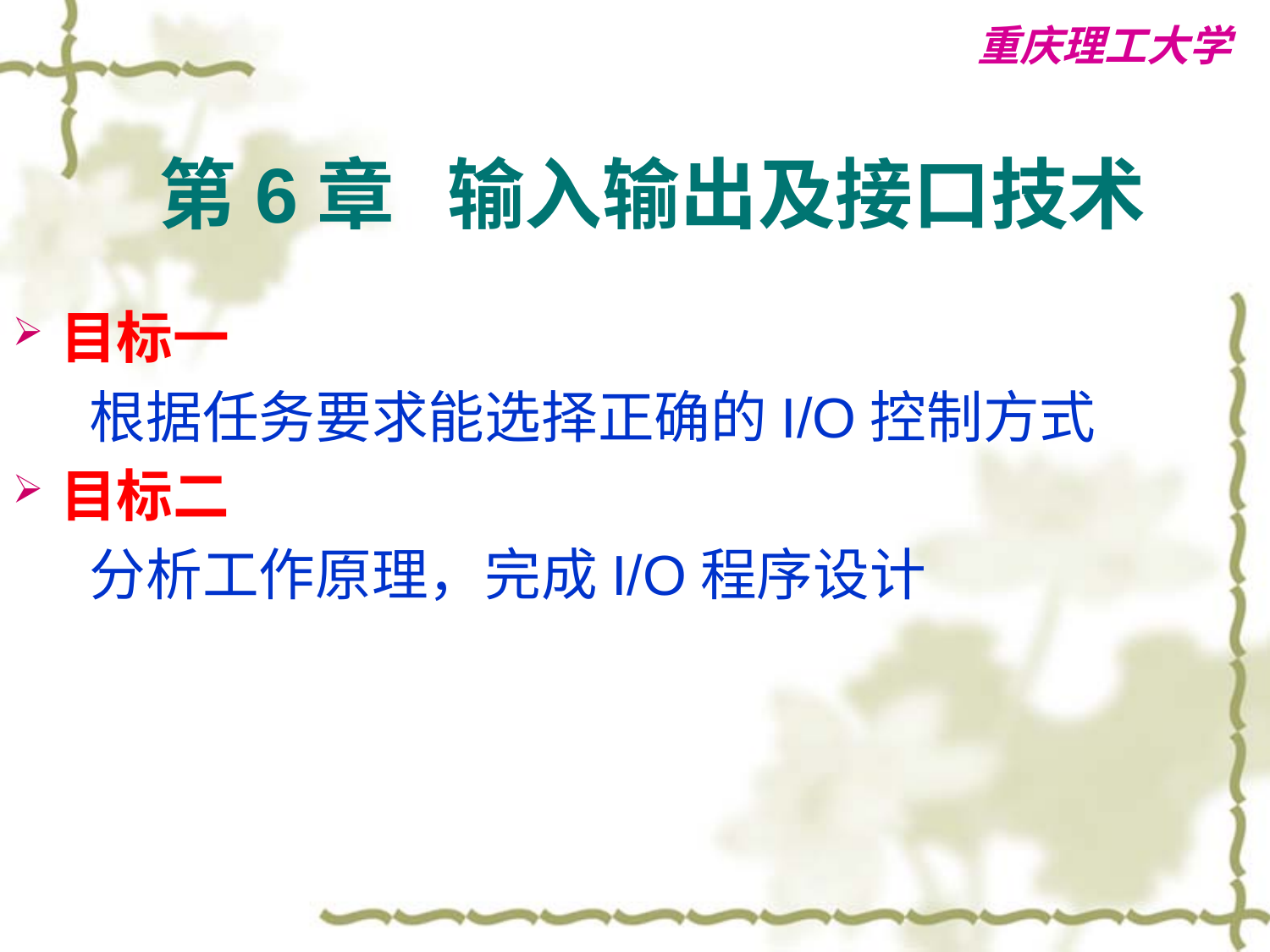

第6章   输入输出及接口技术
目标一
     根据任务要求能选择正确的I/O控制方式
目标二
     分析工作原理，完成I/O程序设计